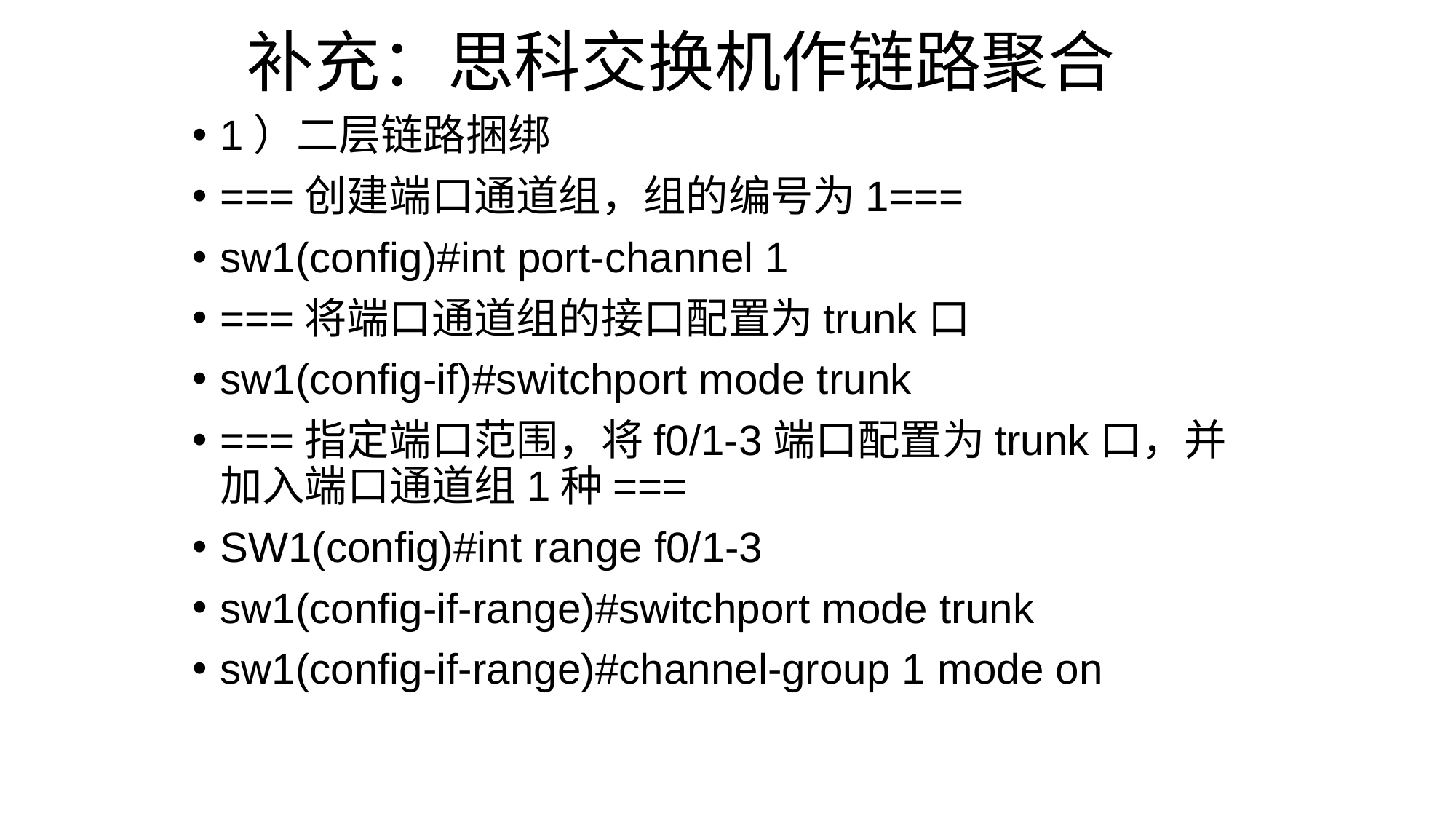

# 补充：思科交换机作链路聚合
1）二层链路捆绑
===创建端口通道组，组的编号为1===
sw1(config)#int port-channel 1
===将端口通道组的接口配置为trunk口
sw1(config-if)#switchport mode trunk
===指定端口范围，将f0/1-3端口配置为trunk口，并加入端口通道组1种===
SW1(config)#int range f0/1-3
sw1(config-if-range)#switchport mode trunk
sw1(config-if-range)#channel-group 1 mode on